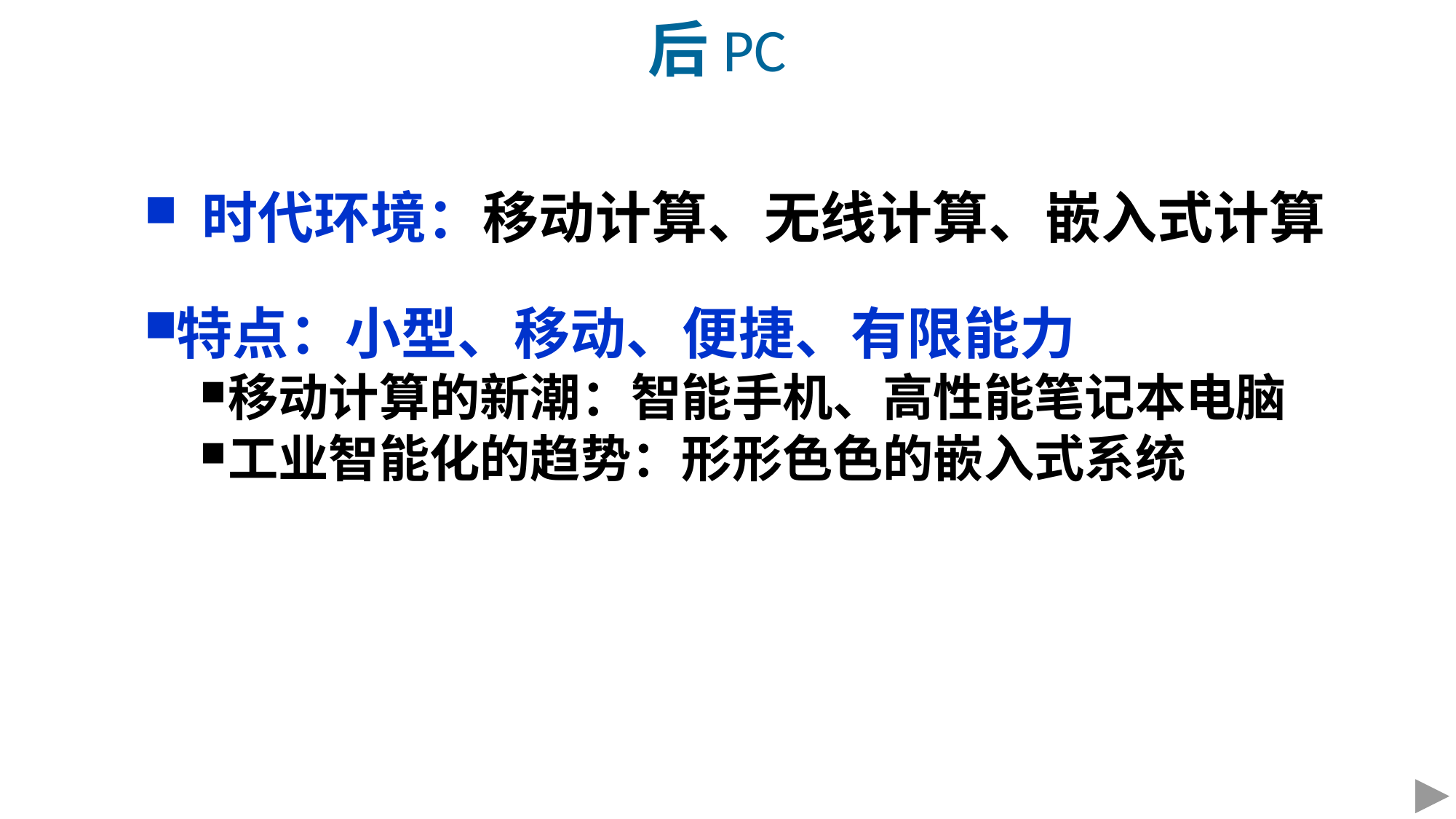

# 后PC
 时代环境：移动计算、无线计算、嵌入式计算
特点：小型、移动、便捷、有限能力
移动计算的新潮：智能手机、高性能笔记本电脑
工业智能化的趋势：形形色色的嵌入式系统